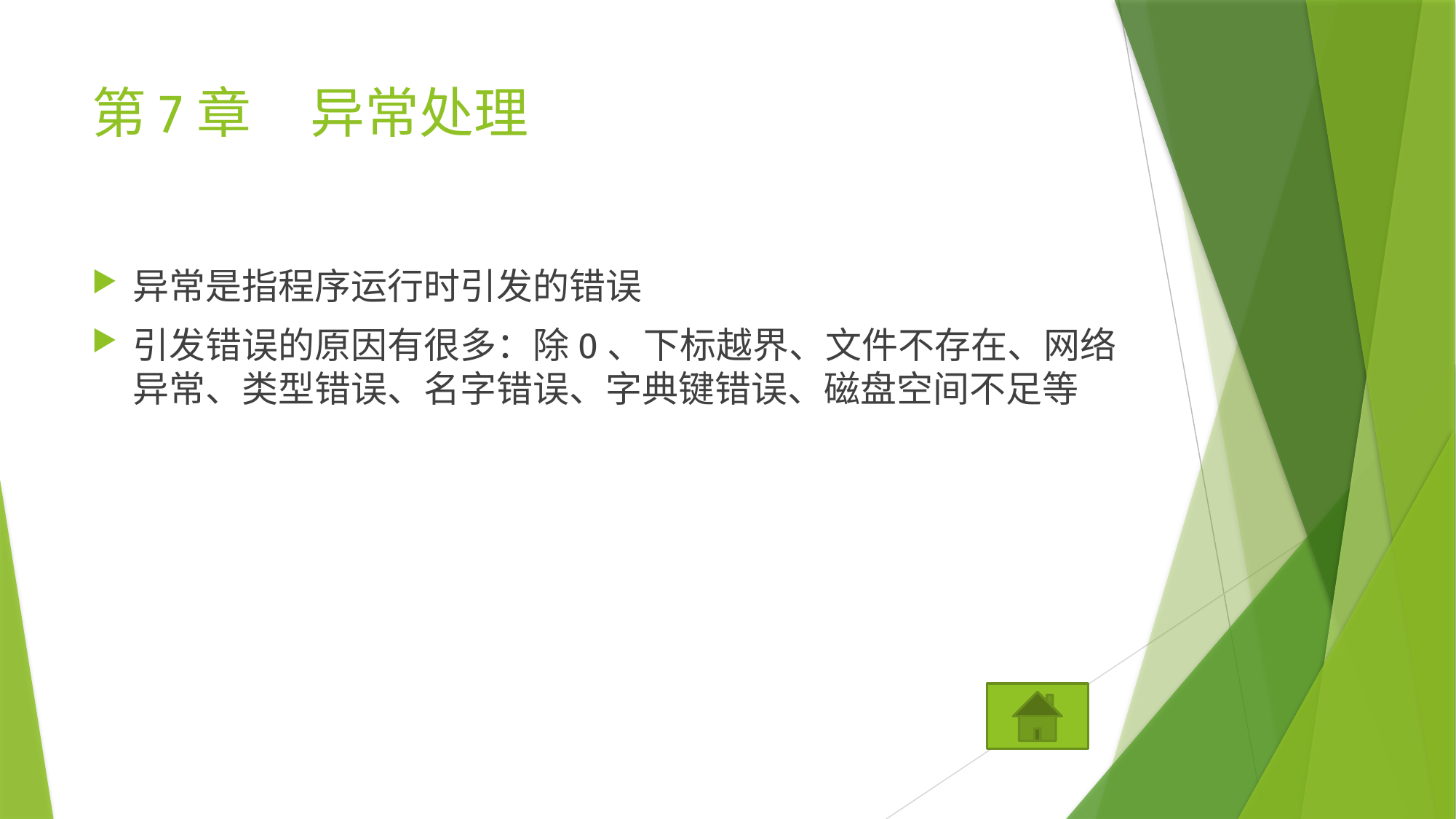

# 第7章	异常处理
异常是指程序运行时引发的错误
引发错误的原因有很多：除0、下标越界、文件不存在、网络异常、类型错误、名字错误、字典键错误、磁盘空间不足等